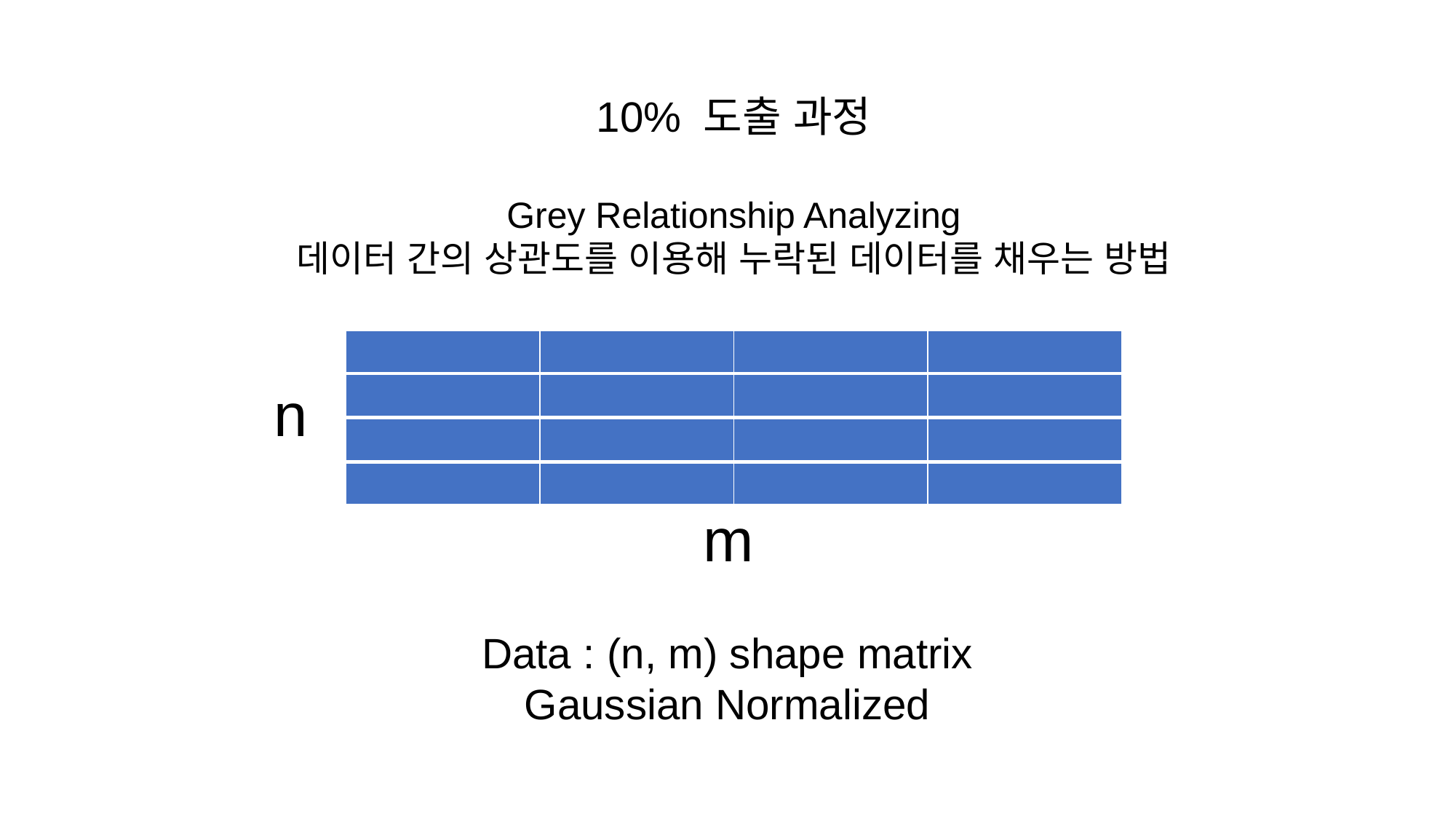

10% 도출 과정

Grey Relationship Analyzing
데이터 간의 상관도를 이용해 누락된 데이터를 채우는 방법
|  |  |  |  |
| --- | --- | --- | --- |
n
|  |  |  |  |
| --- | --- | --- | --- |
|  |  |  |  |
| --- | --- | --- | --- |
|  |  |  |  |
| --- | --- | --- | --- |
m
Data : (n, m) shape matrix
Gaussian Normalized